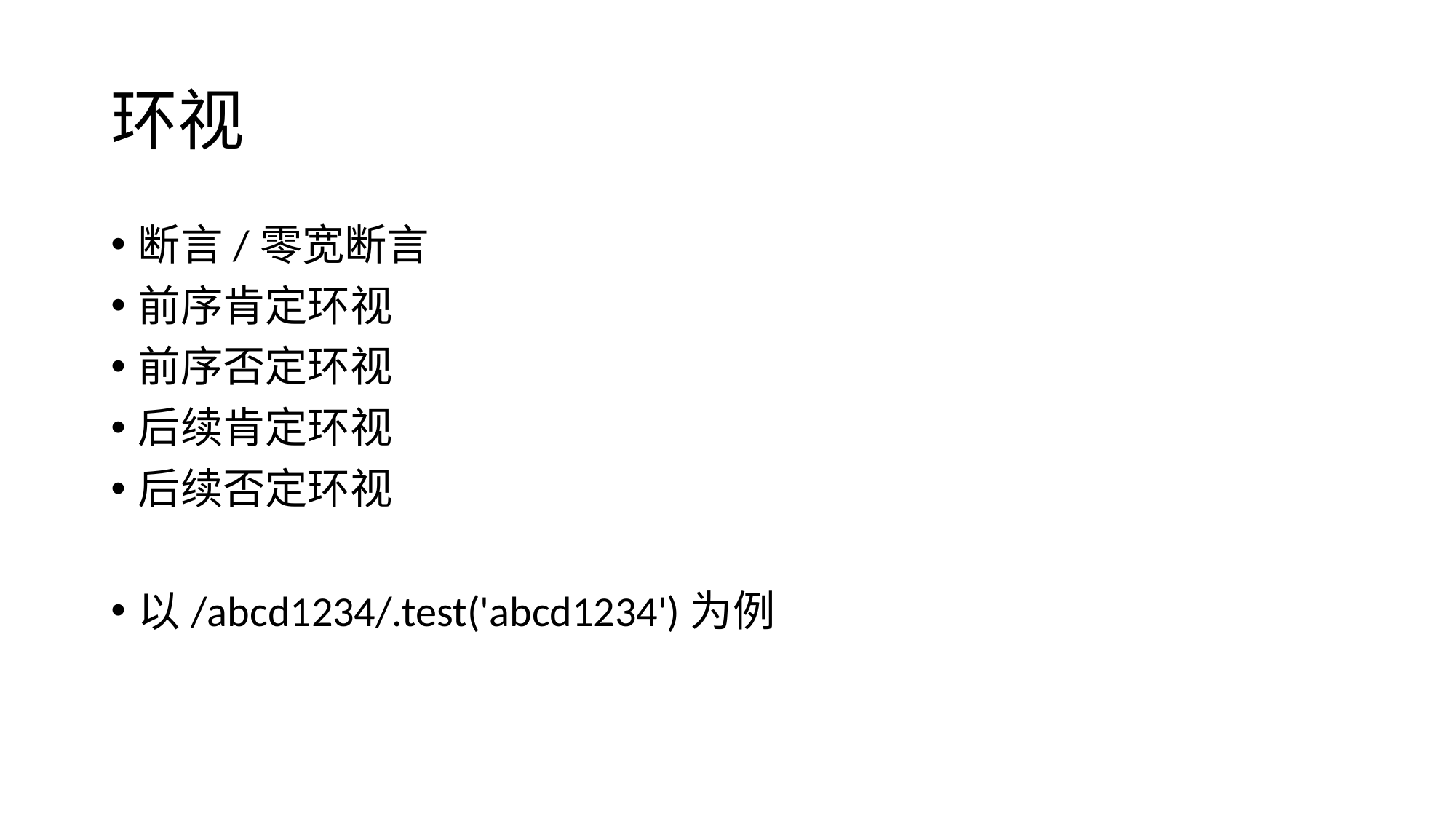

# 环视
断言/零宽断言
前序肯定环视
前序否定环视
后续肯定环视
后续否定环视

以/abcd1234/.test('abcd1234')为例